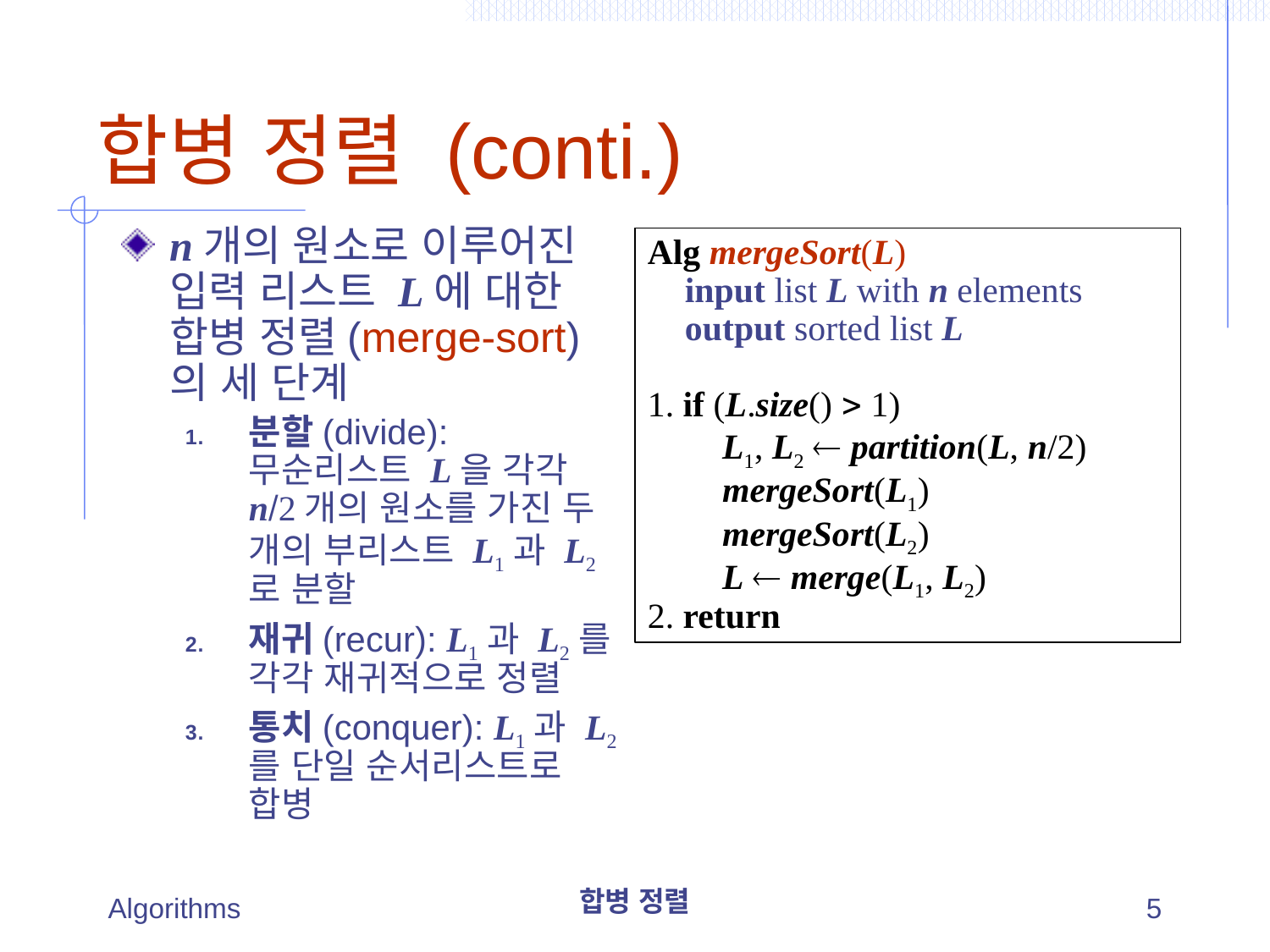

# 합병 정렬 (conti.)
n개의 원소로 이루어진 입력 리스트 L에 대한 합병 정렬(merge-sort) 의 세 단계
분할(divide): 무순리스트 L을 각각 n/2개의 원소를 가진 두 개의 부리스트 L1과 L2로 분할
재귀(recur): L1과 L2를 각각 재귀적으로 정렬
통치(conquer): L1과 L2를 단일 순서리스트로 합병
Alg mergeSort(L)
	input list L with n elements
	output sorted list L

1. if (L.size() > 1)
		L1, L2 ← partition(L, n/2)
		mergeSort(L1)
		mergeSort(L2)
		L ← merge(L1, L2)
2. return
Algorithms
합병 정렬
5